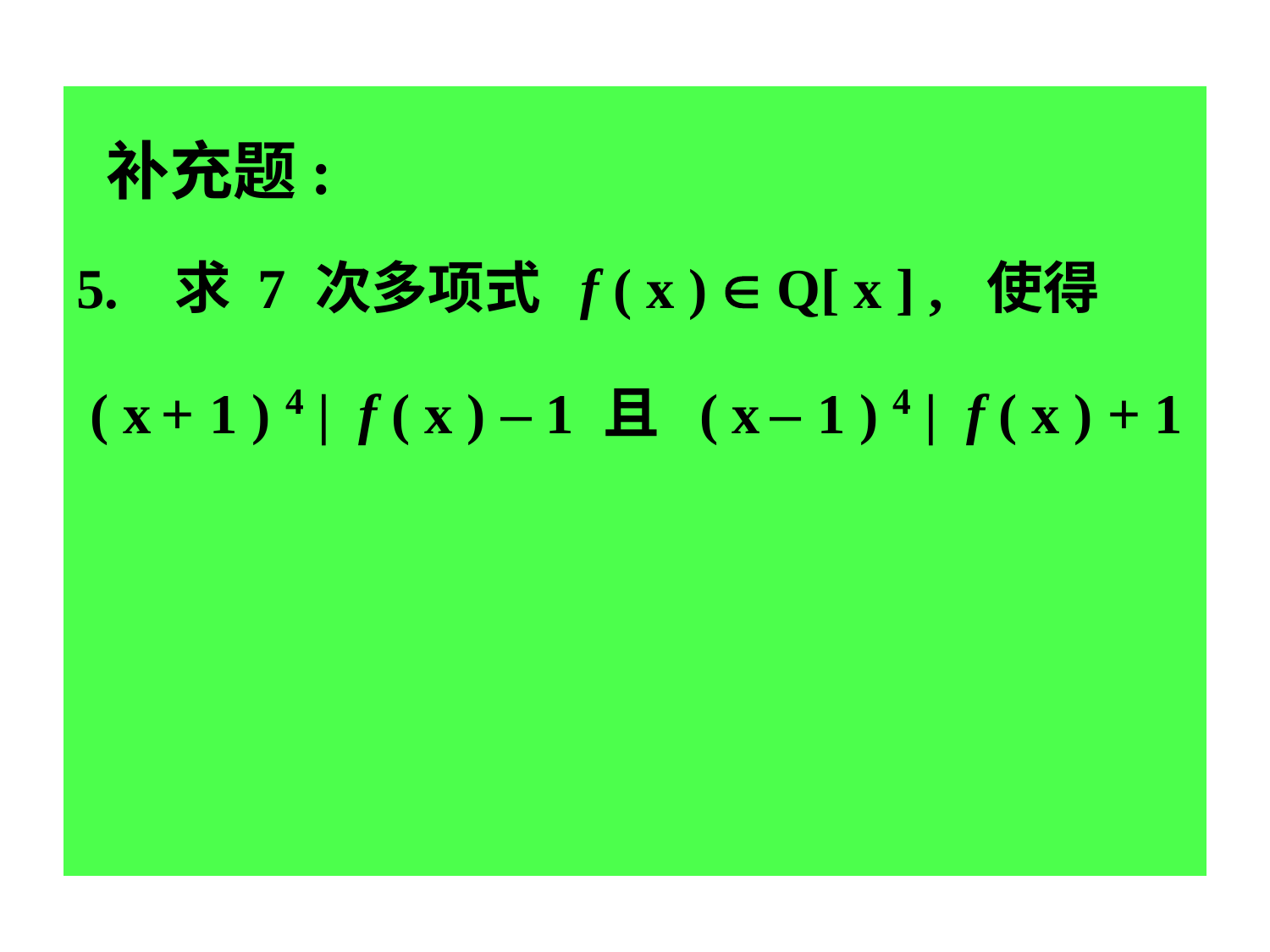

补充题:
5.   求 7 次多项式  f ( x ) ∈ Q[ x ] ,  使得
 ( x + 1 ) 4 |  f ( x ) – 1 且  ( x – 1 ) 4 |  f ( x ) + 1